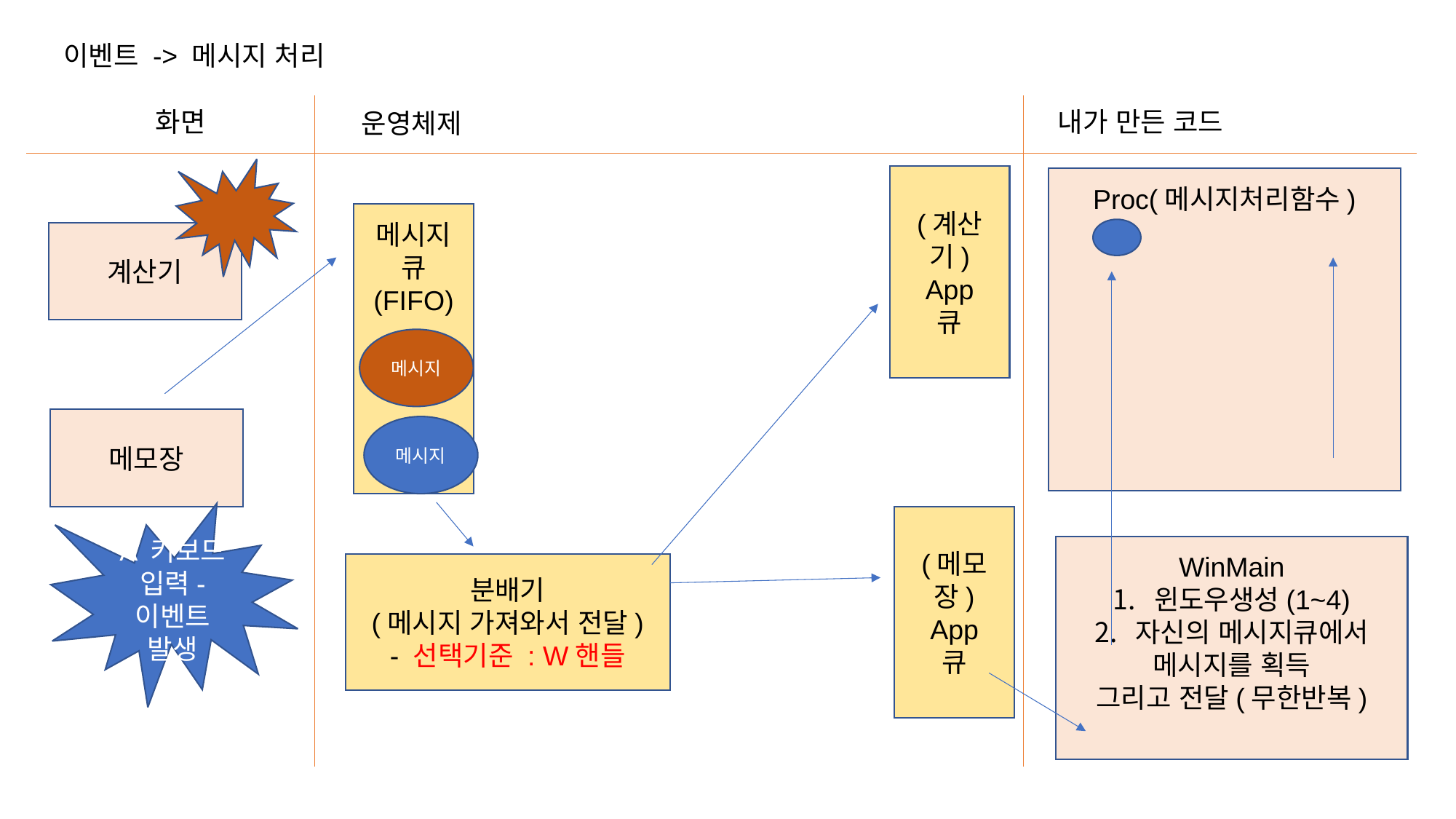

이벤트 -> 메시지 처리
화면
내가 만든 코드
운영체제

(계산기)
App
큐
Proc(메시지처리함수)

메시지 큐
(FIFO)

계산기
메시지
메모장
메시지
A 키보드 입력-
이벤트 발생
(메모장)
App
큐
WinMain
윈도우생성(1~4)
자신의 메시지큐에서
메시지를 획득
그리고 전달(무한반복)

분배기
(메시지 가져와서 전달)
- 선택기준 : W핸들